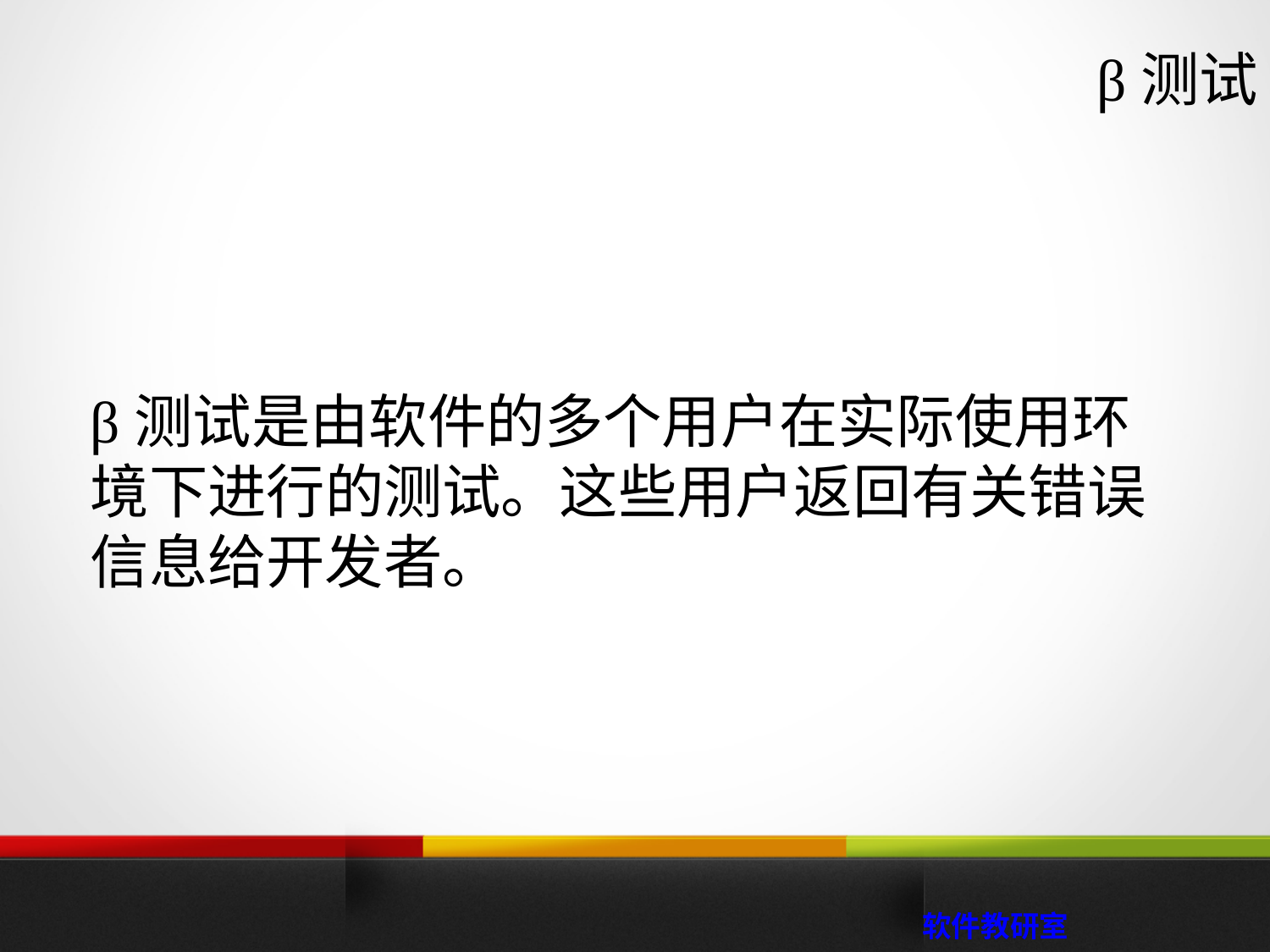

β测试
β测试是由软件的多个用户在实际使用环境下进行的测试。这些用户返回有关错误信息给开发者。
                                     软件教研室